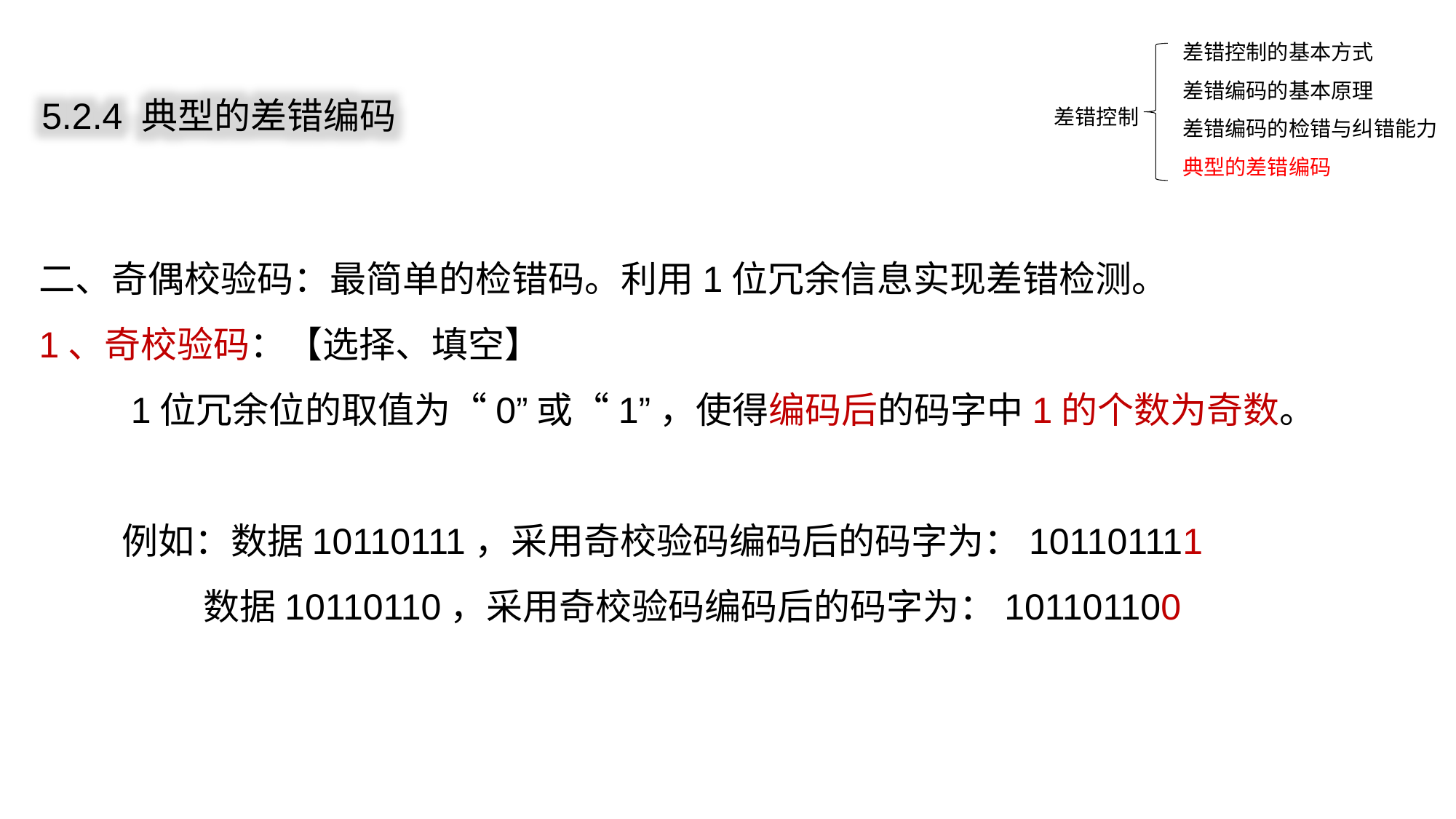

差错控制的基本方式
差错编码的基本原理
差错编码的检错与纠错能力
典型的差错编码

5.2.4 典型的差错编码
差错控制
二、奇偶校验码：最简单的检错码。利用1位冗余信息实现差错检测。
1、奇校验码：【选择、填空】
         1位冗余位的取值为“0”或“1”，使得编码后的码字中1的个数为奇数。

         例如：数据10110111，采用奇校验码编码后的码字为：101101111
                   数据10110110，采用奇校验码编码后的码字为：101101100